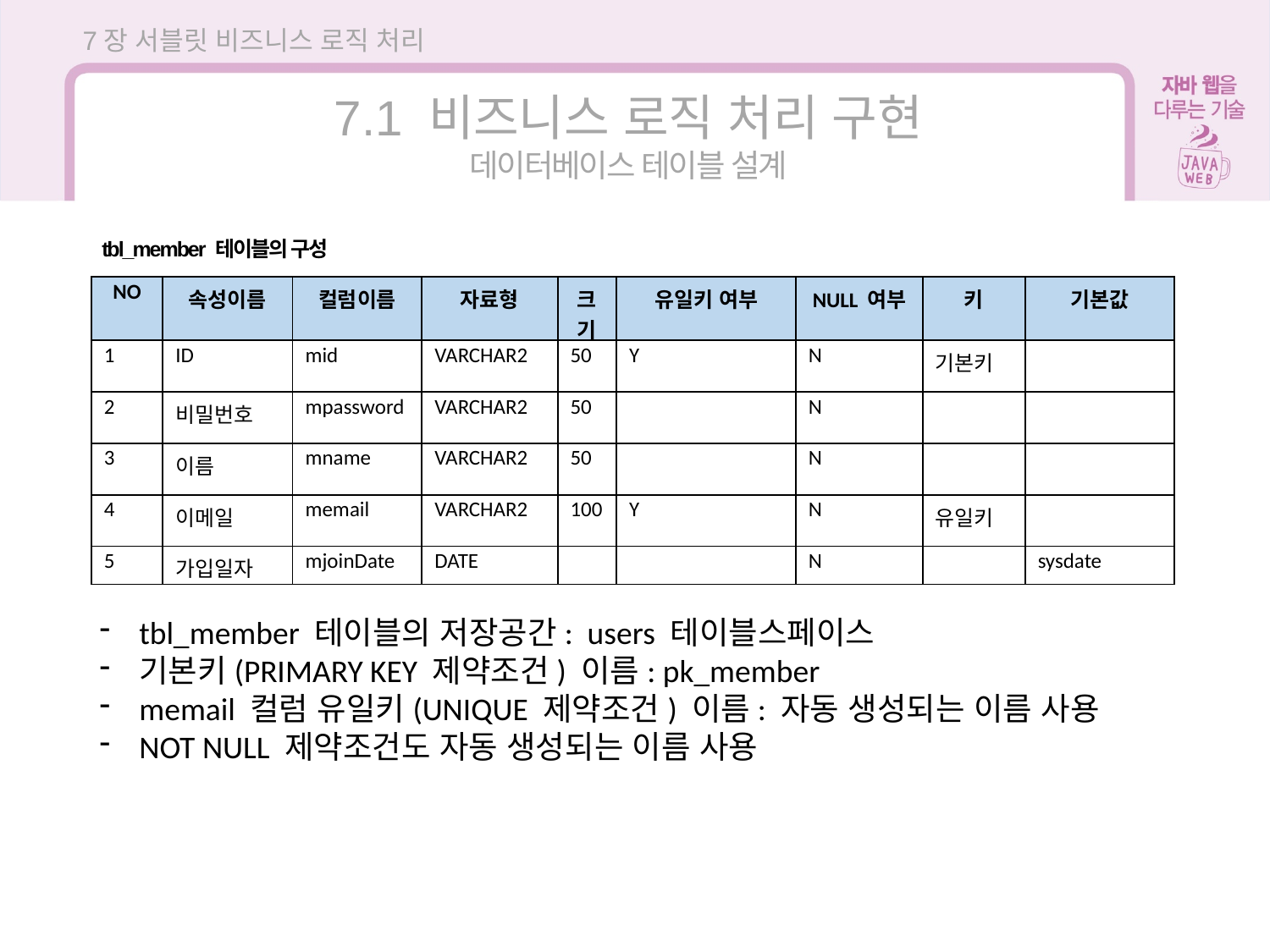

7장 서블릿 비즈니스 로직 처리
7.1 비즈니스 로직 처리 구현
데이터베이스 테이블 설계
tbl_member 테이블의 구성
| NO | 속성이름 | 컬럼이름 | 자료형 | 크기 | 유일키 여부 | NULL 여부 | 키 | 기본값 |
| --- | --- | --- | --- | --- | --- | --- | --- | --- |
| 1 | ID | mid | VARCHAR2 | 50 | Y | N | 기본키 |  |
| 2 | 비밀번호 | mpassword | VARCHAR2 | 50 |  | N |  |  |
| 3 | 이름 | mname | VARCHAR2 | 50 |  | N |  |  |
| 4 | 이메일 | memail | VARCHAR2 | 100 | Y | N | 유일키 |  |
| 5 | 가입일자 | mjoinDate | DATE |  |  | N |  | sysdate |
tbl_member 테이블의 저장공간:  users 테이블스페이스
기본키(PRIMARY KEY 제약조건) 이름: pk_member
memail 컬럼 유일키(UNIQUE 제약조건) 이름: 자동 생성되는 이름 사용
NOT NULL 제약조건도 자동 생성되는 이름 사용